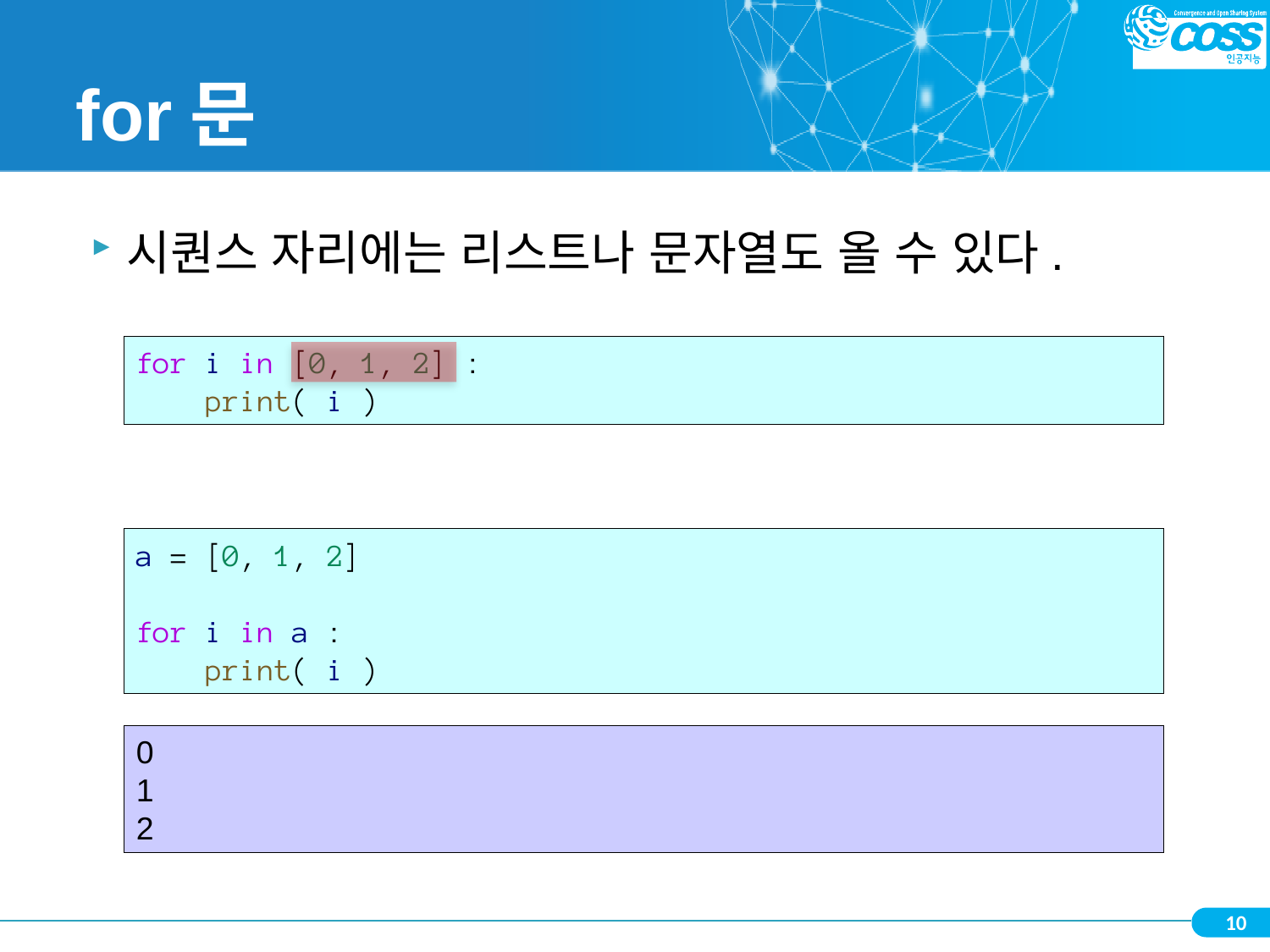

# for문
시퀀스 자리에는 리스트나 문자열도 올 수 있다.
for i in [0, 1, 2] :
    print( i )

a = [0, 1, 2]
for i in a :
    print( i )
0
1
2